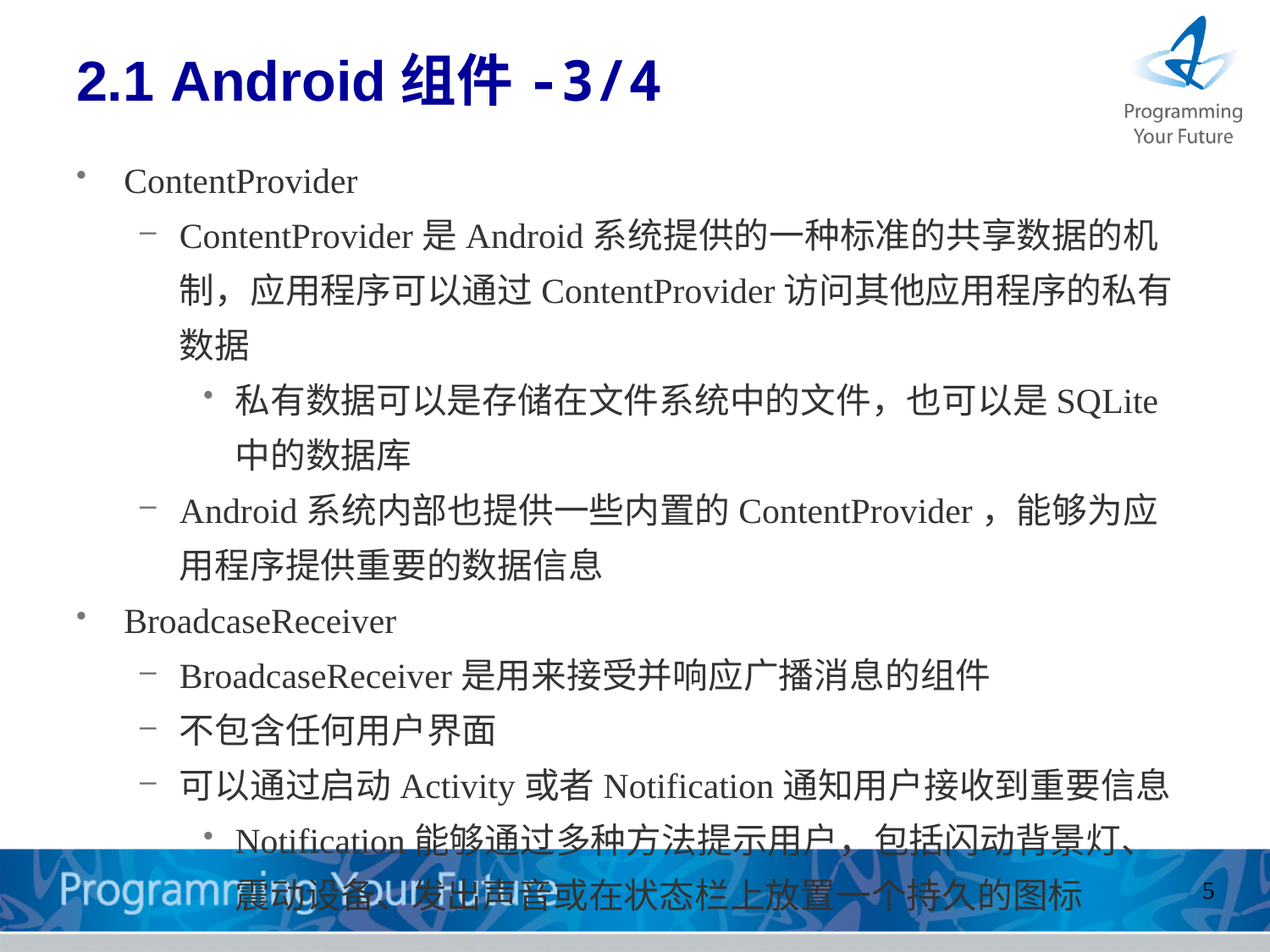

# 2.1 Android组件-3/4
ContentProvider
ContentProvider是Android系统提供的一种标准的共享数据的机制，应用程序可以通过ContentProvider访问其他应用程序的私有数据
私有数据可以是存储在文件系统中的文件，也可以是SQLite中的数据库
Android系统内部也提供一些内置的ContentProvider，能够为应用程序提供重要的数据信息
BroadcaseReceiver
BroadcaseReceiver是用来接受并响应广播消息的组件
不包含任何用户界面
可以通过启动Activity或者Notification通知用户接收到重要信息
Notification能够通过多种方法提示用户，包括闪动背景灯、震动设备、发出声音或在状态栏上放置一个持久的图标